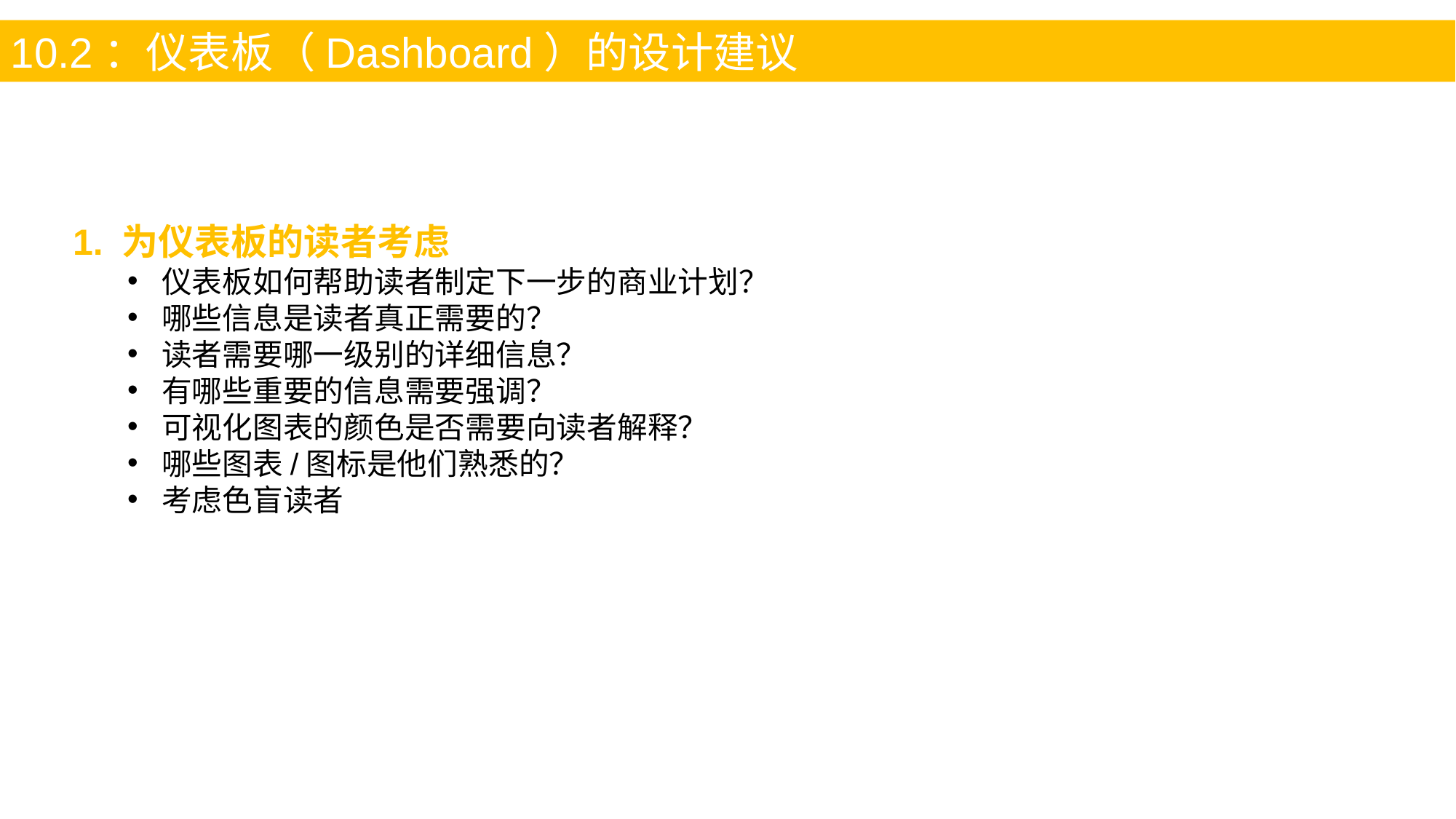

10.2：仪表板（Dashboard）的设计建议
1. 为仪表板的读者考虑
仪表板如何帮助读者制定下一步的商业计划？
哪些信息是读者真正需要的？
读者需要哪一级别的详细信息？
有哪些重要的信息需要强调？
可视化图表的颜色是否需要向读者解释？
哪些图表/图标是他们熟悉的？
考虑色盲读者